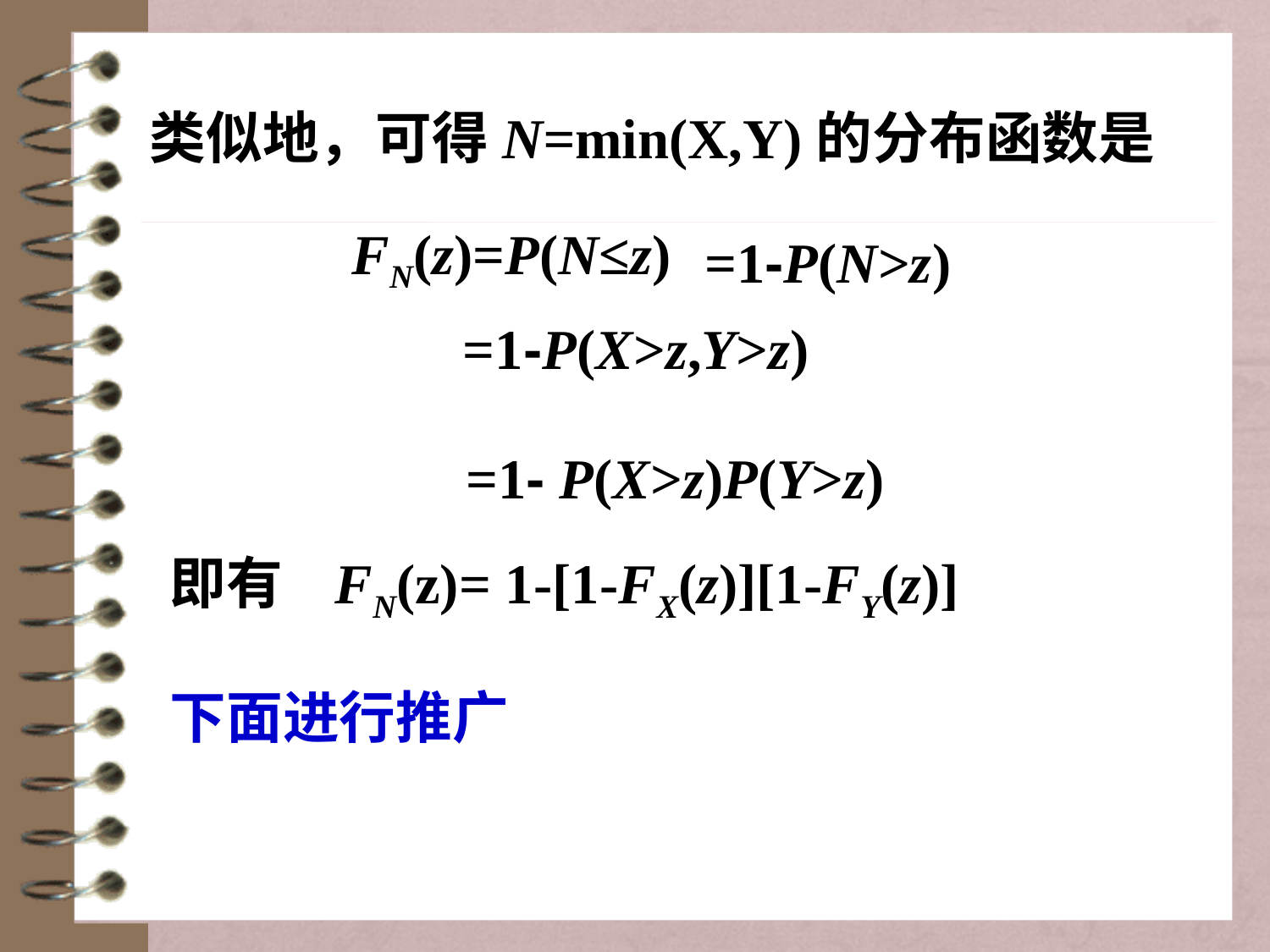

类似地，可得N=min(X,Y)的分布函数是
FN(z)=P(N≤z)
=1-P(N>z)
=1-P(X>z,Y>z)
=1- P(X>z)P(Y>z)
即有   FN(z)= 1-[1-FX(z)][1-FY(z)]
下面进行推广